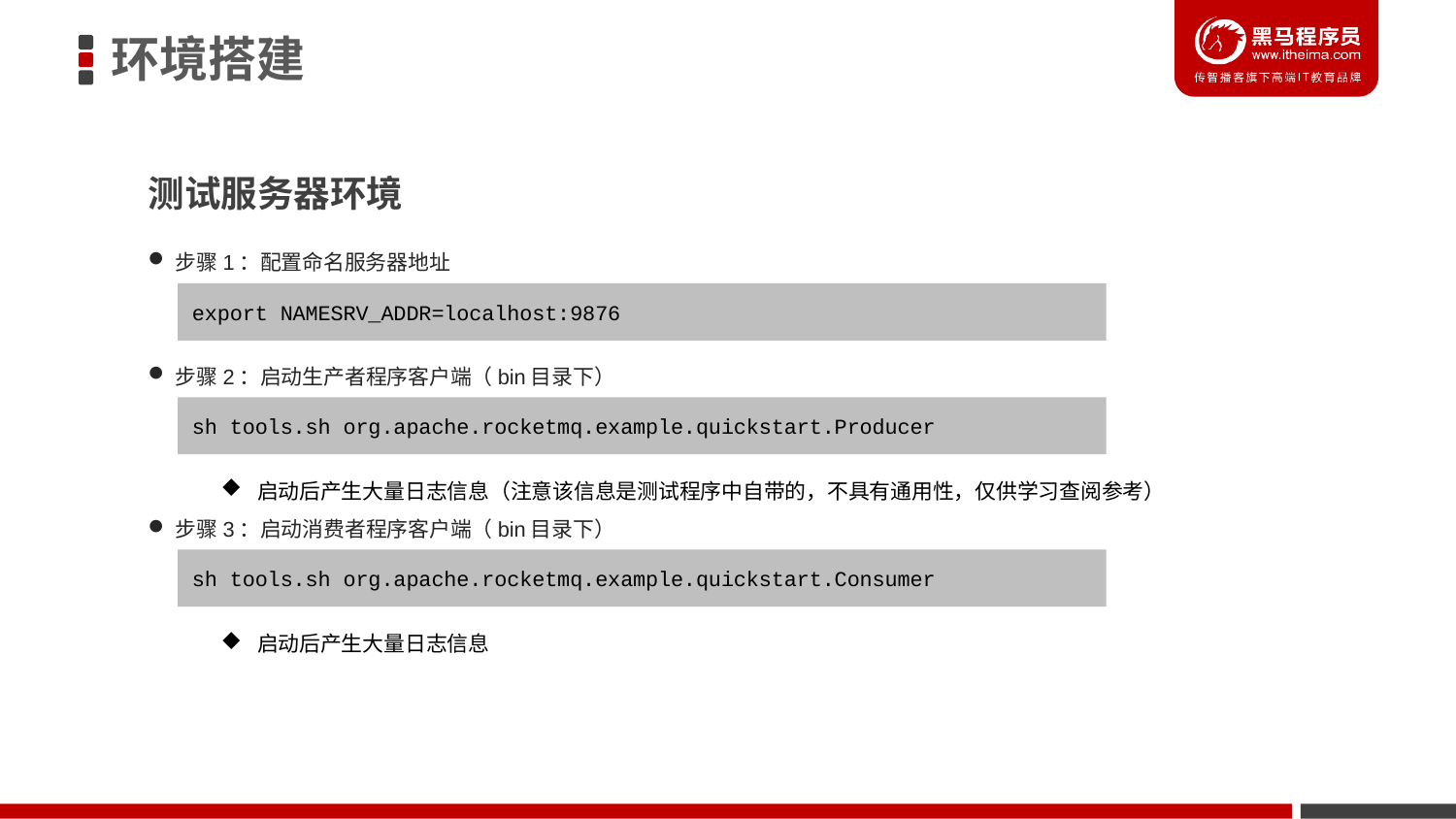

环境搭建
测试服务器环境
步骤1：配置命名服务器地址

步骤2：启动生产者程序客户端（bin目录下）

启动后产生大量日志信息（注意该信息是测试程序中自带的，不具有通用性，仅供学习查阅参考）
步骤3：启动消费者程序客户端（bin目录下）

启动后产生大量日志信息
export NAMESRV_ADDR=localhost:9876
sh tools.sh org.apache.rocketmq.example.quickstart.Producer
sh tools.sh org.apache.rocketmq.example.quickstart.Consumer